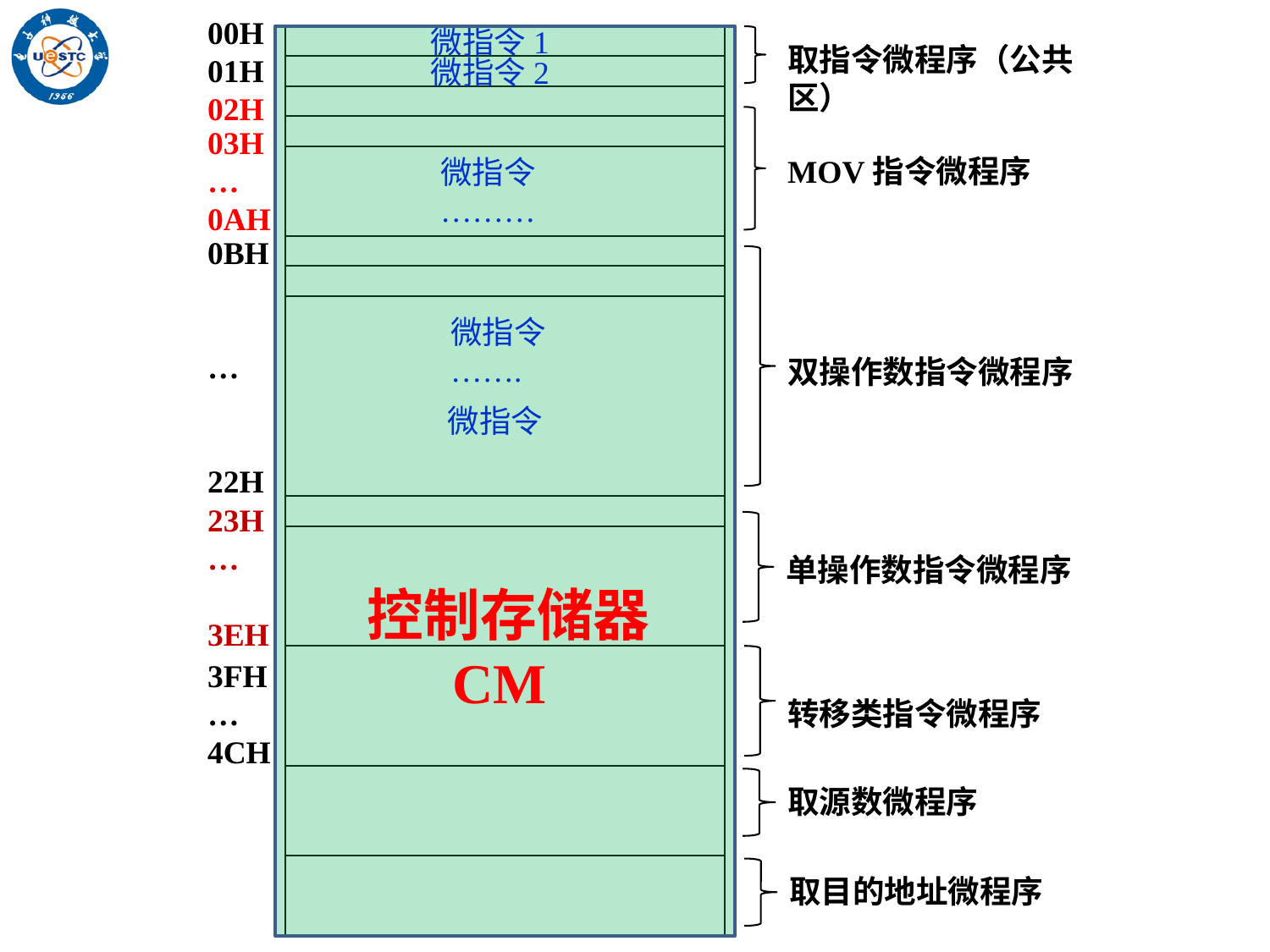

00H
01H
02H
微指令1

取指令微程序（公共区）
微指令2

03H
…
0AH
MOV指令微程序
微指令
………
0BH

…

22H

微指令
…….
双操作数指令微程序
微指令
23H
…

3EH

单操作数指令微程序
控制存储器
      CM

3FH
…
4CH
转移类指令微程序

取源数微程序

取目的地址微程序